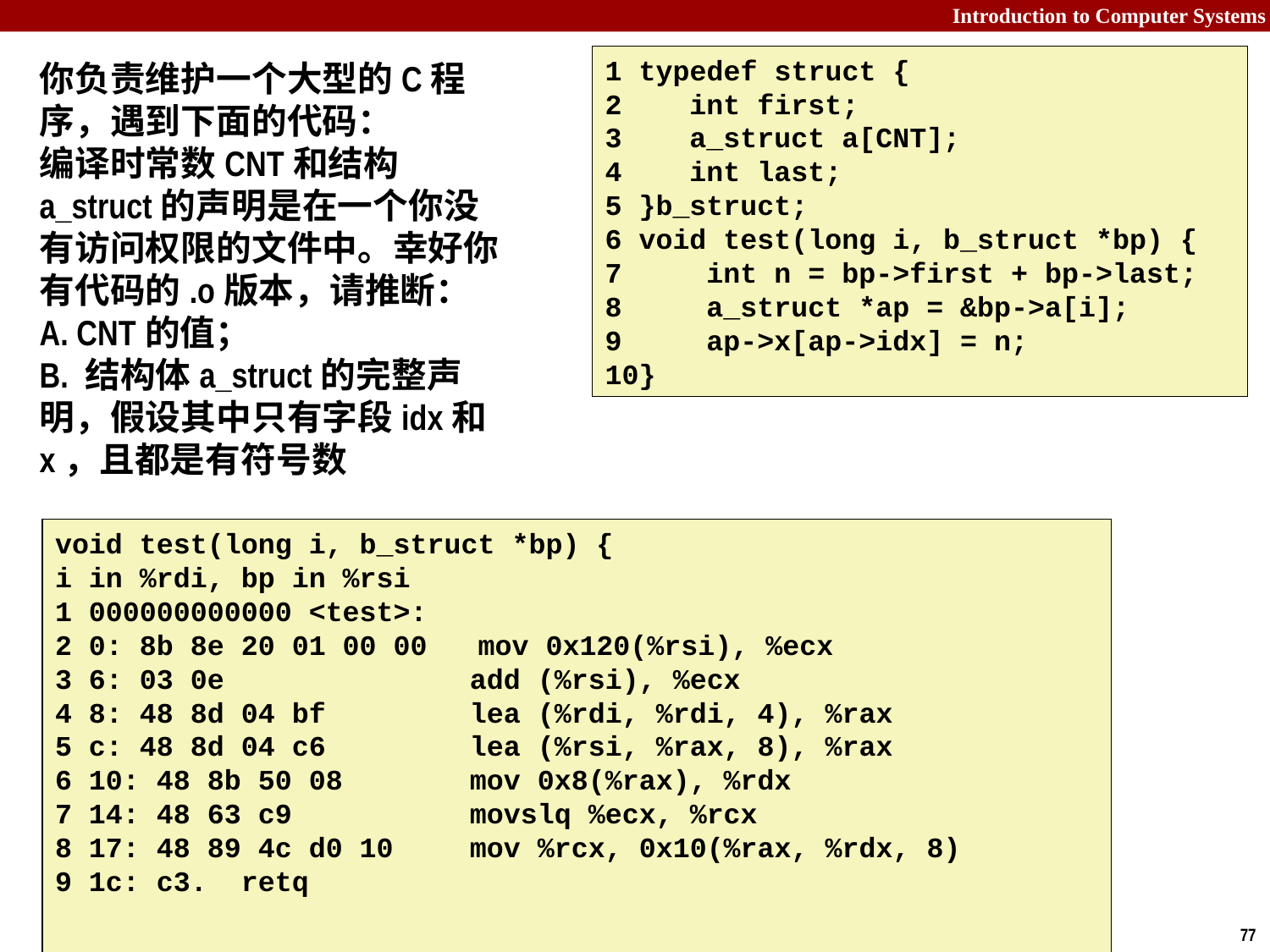

1 typedef struct {
2    int first;
3    a_struct a[CNT];
4    int last;
5 }b_struct;
6 void test(long i, b_struct *bp) {
7     int n = bp->first + bp->last;
8     a_struct *ap = &bp->a[i];
9     ap->x[ap->idx] = n;
10}
你负责维护一个大型的C程序，遇到下面的代码：
编译时常数CNT和结构a_struct的声明是在一个你没有访问权限的文件中。幸好你有代码的.o版本，请推断：
A. CNT的值；
B. 结构体a_struct的完整声明，假设其中只有字段idx和x，且都是有符号数

void test(long i, b_struct *bp) {
i in %rdi, bp in %rsi
1 000000000000 <test>:
2 0: 8b 8e 20 01 00 00   mov 0x120(%rsi), %ecx
3 6: 03 0e     	  add (%rsi), %ecx
4 8: 48 8d 04 bf  	  lea (%rdi, %rdi, 4), %rax
5 c: 48 8d 04 c6 	  lea (%rsi, %rax, 8), %rax
6 10: 48 8b 50 08  	  mov 0x8(%rax), %rdx
7 14: 48 63 c9   	  movslq %ecx, %rcx
8 17: 48 89 4c d0 10  	  mov %rcx, 0x10(%rax, %rdx, 8)
9 1c: c3.  retq